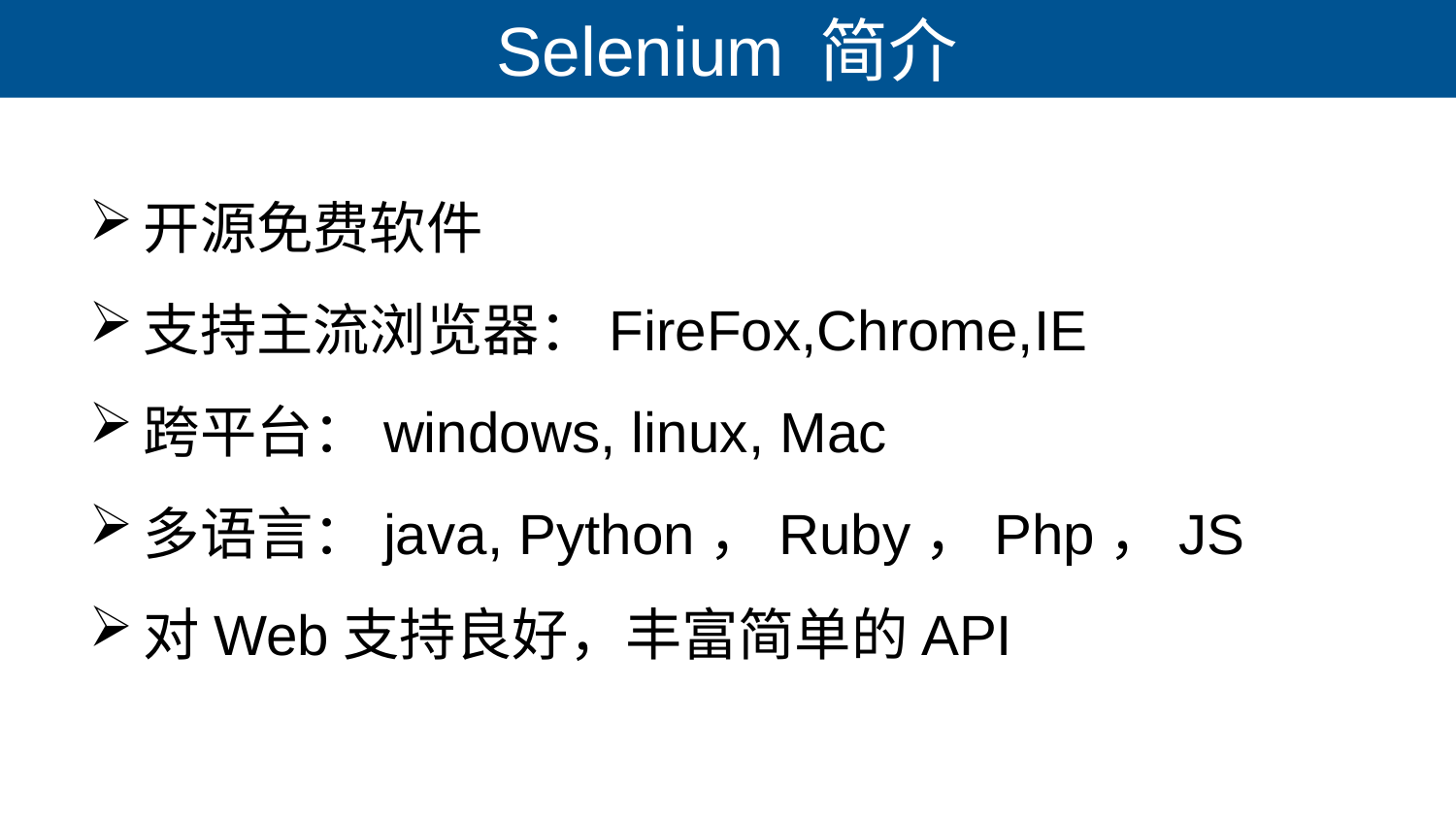

# Selenium 简介
开源免费软件
支持主流浏览器：FireFox,Chrome,IE
跨平台：windows, linux, Mac
多语言：java, Python，Ruby，Php，JS
对Web支持良好，丰富简单的API